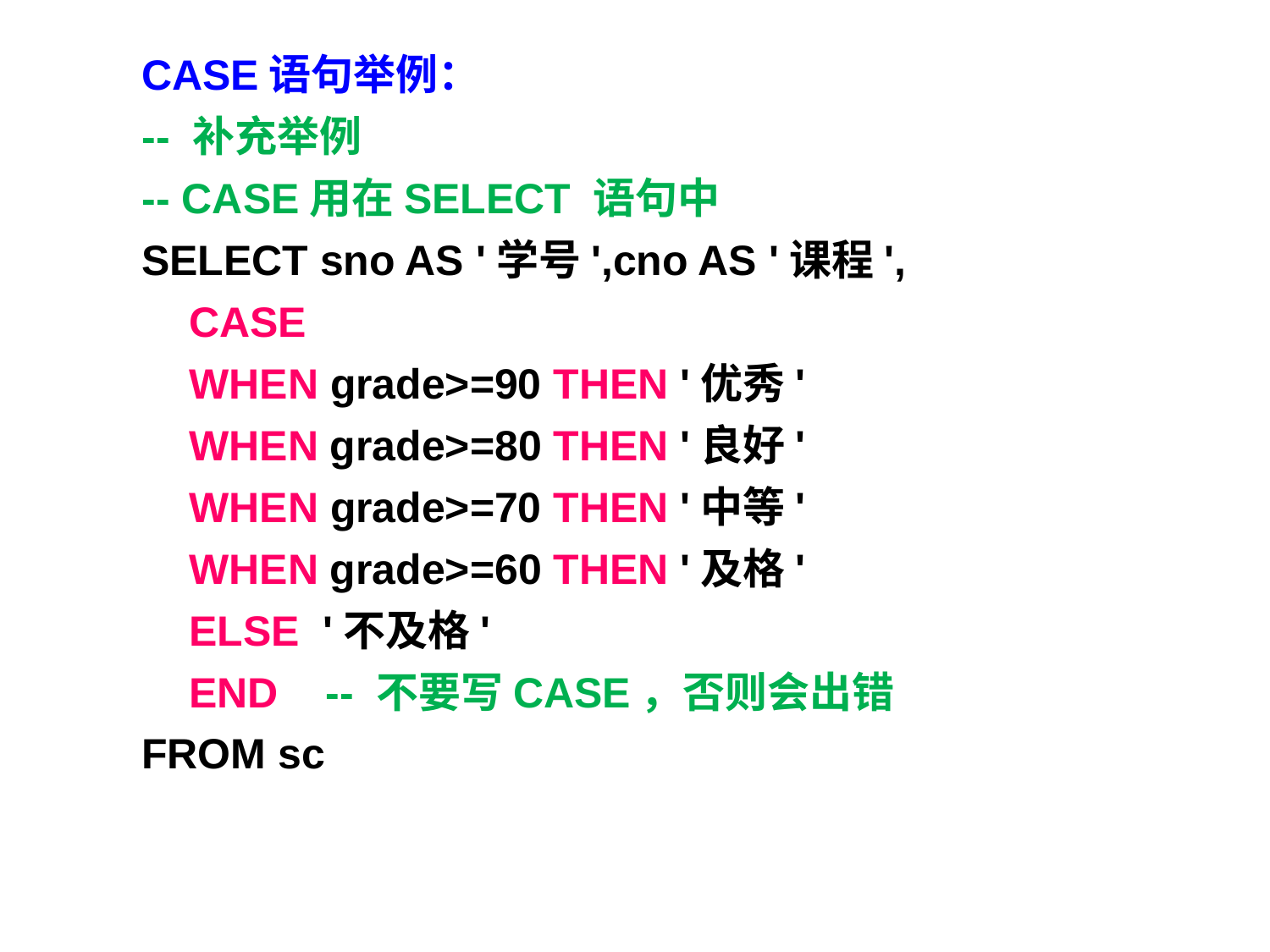

CASE语句举例：
-- 补充举例
-- CASE用在SELECT 语句中
SELECT sno AS '学号',cno AS '课程',
    CASE
    WHEN grade>=90 THEN '优秀'
    WHEN grade>=80 THEN '良好'
    WHEN grade>=70 THEN '中等'
    WHEN grade>=60 THEN '及格'
    ELSE  '不及格'
    END    -- 不要写CASE，否则会出错
FROM sc